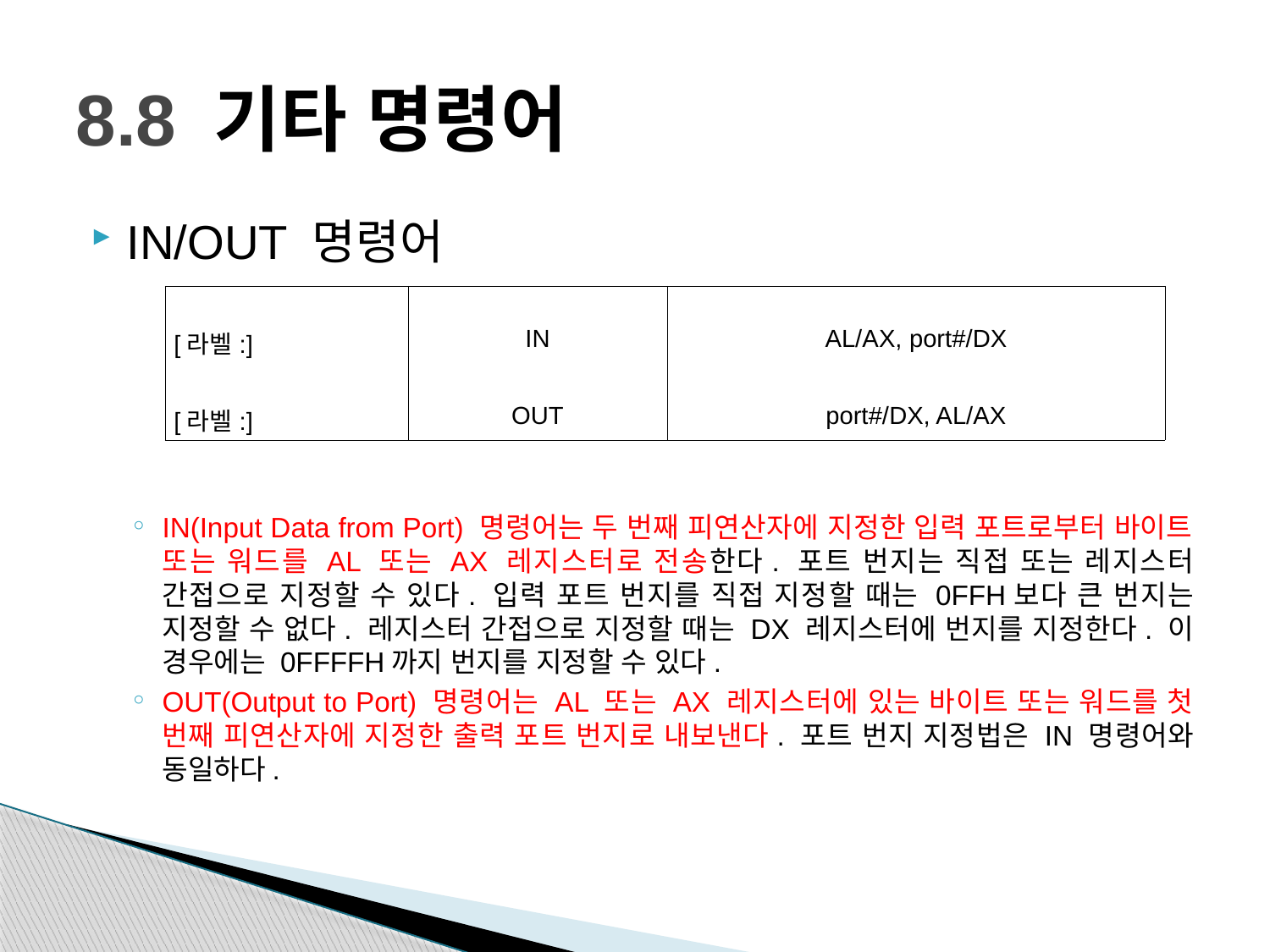

# 8.8 기타 명령어
IN/OUT 명령어

IN(Input Data from Port) 명령어는 두 번째 피연산자에 지정한 입력 포트로부터 바이트 또는 워드를 AL 또는 AX 레지스터로 전송한다. 포트 번지는 직접 또는 레지스터 간접으로 지정할 수 있다. 입력 포트 번지를 직접 지정할 때는 0FFH보다 큰 번지는 지정할 수 없다. 레지스터 간접으로 지정할 때는 DX 레지스터에 번지를 지정한다. 이 경우에는 0FFFFH까지 번지를 지정할 수 있다.
OUT(Output to Port) 명령어는 AL 또는 AX 레지스터에 있는 바이트 또는 워드를 첫 번째 피연산자에 지정한 출력 포트 번지로 내보낸다. 포트 번지 지정법은 IN 명령어와 동일하다.

| [라벨:] | IN | AL/AX, port#/DX |
| --- | --- | --- |
| [라벨:] | OUT | port#/DX, AL/AX |